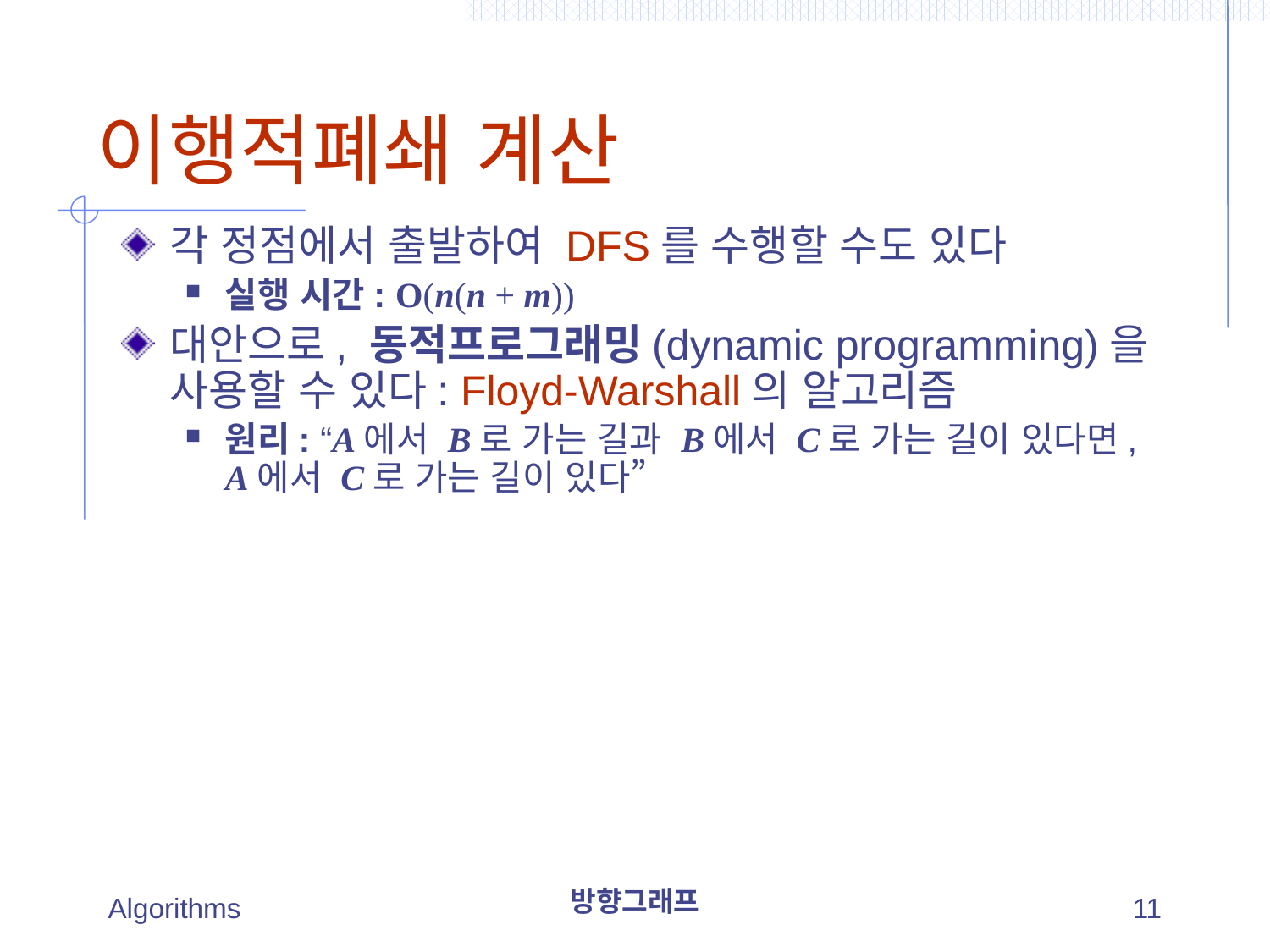

# 이행적폐쇄 계산
각 정점에서 출발하여 DFS를 수행할 수도 있다
실행 시간: O(n(n + m))
대안으로, 동적프로그래밍(dynamic programming)을 사용할 수 있다: Floyd-Warshall의 알고리즘
원리: “A에서 B로 가는 길과 B에서 C로 가는 길이 있다면, A에서 C로 가는 길이 있다”
Algorithms
방향그래프
11